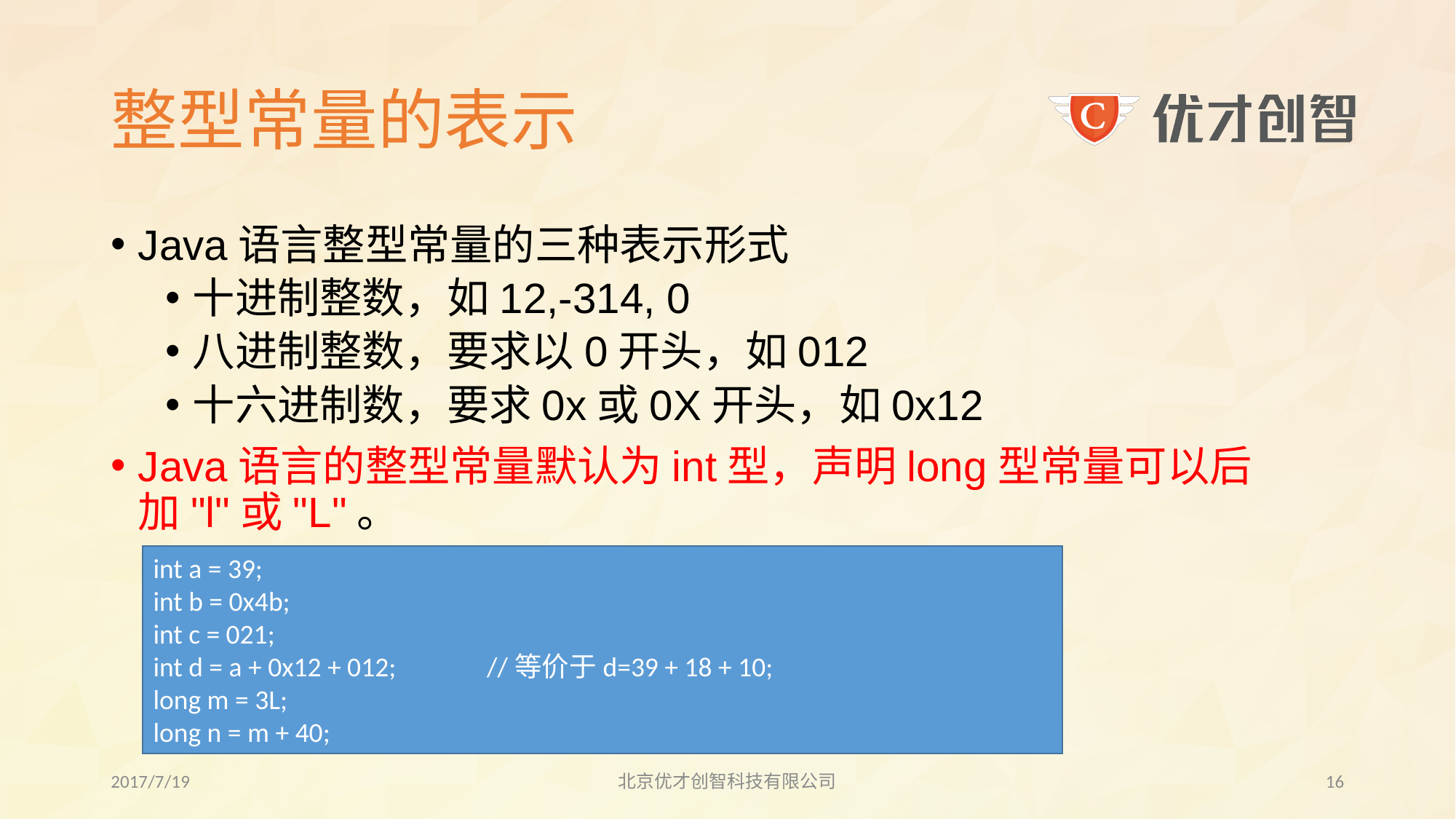

# 整型常量的表示
Java语言整型常量的三种表示形式
十进制整数，如12,-314, 0
八进制整数，要求以0开头，如012
十六进制数，要求0x或0X开头，如0x12
Java语言的整型常量默认为int型，声明long型常量可以后加"l"或"L"。

int a = 39;
int b = 0x4b;
int c = 021;
int d = a + 0x12 + 012;  	 //等价于d=39 + 18 + 10;
long m = 3L;
long n = m + 40;
2017/7/19
北京优才创智科技有限公司
16